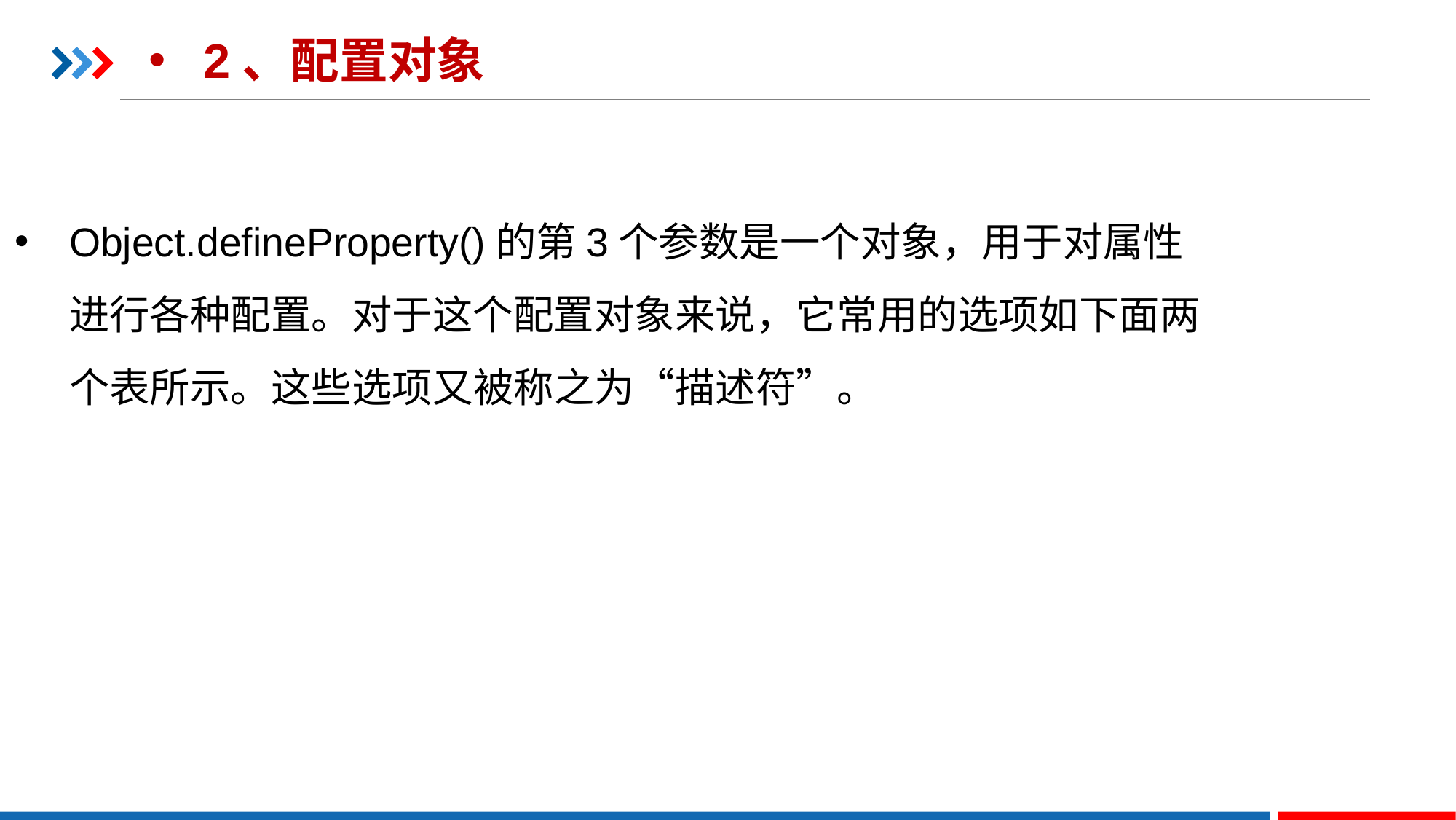

2、配置对象
Object.defineProperty()的第3个参数是一个对象，用于对属性进行各种配置。对于这个配置对象来说，它常用的选项如下面两个表所示。这些选项又被称之为“描述符”。